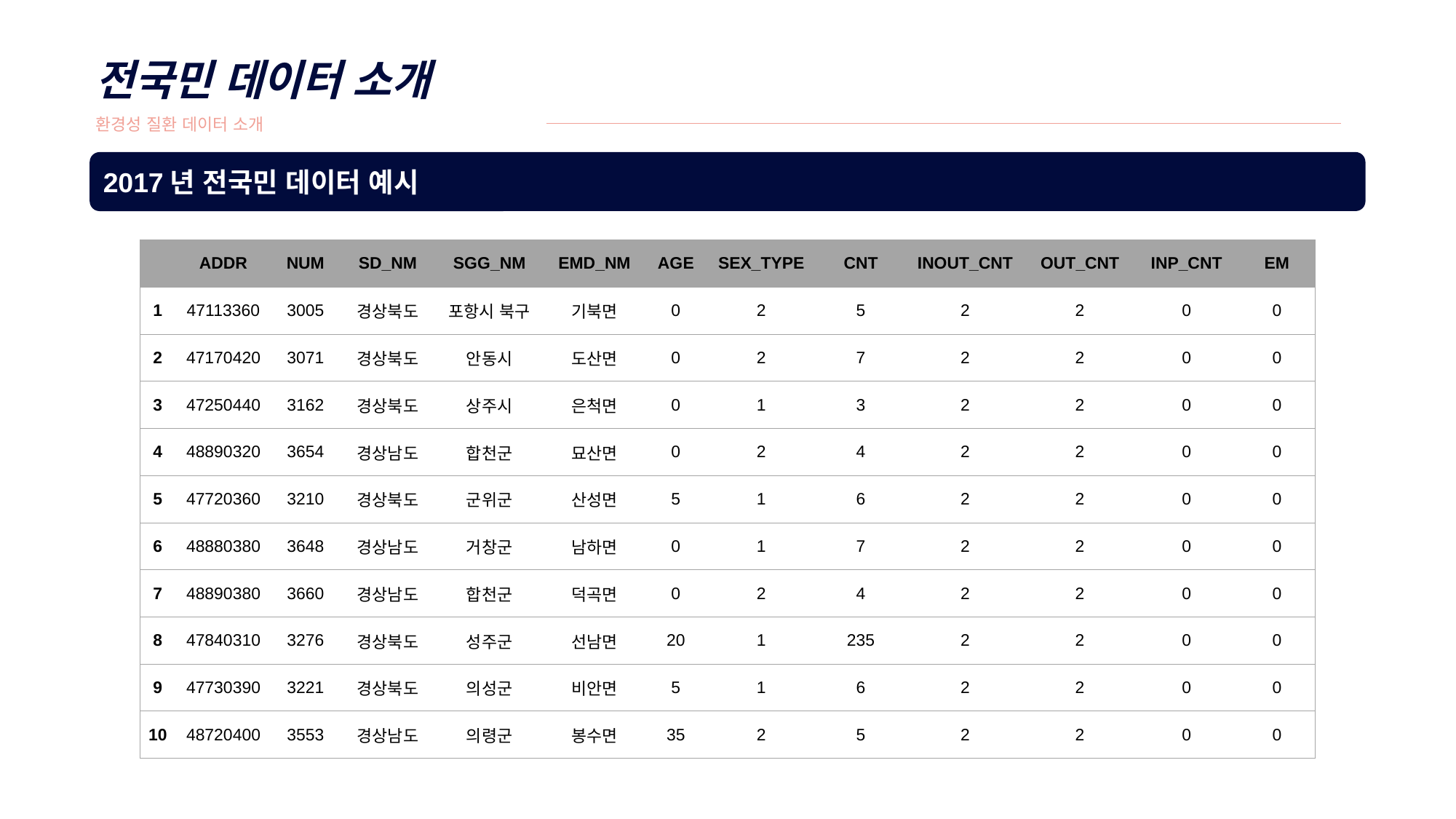

전국민 데이터 소개
환경성 질환 데이터 소개
2017년 전국민 데이터 예시
|  | ADDR | NUM | SD\_NM | SGG\_NM | EMD\_NM | AGE | SEX\_TYPE | CNT | INOUT\_CNT | OUT\_CNT | INP\_CNT | EM |
| --- | --- | --- | --- | --- | --- | --- | --- | --- | --- | --- | --- | --- |
| 1 | 47113360 | 3005 | 경상북도 | 포항시 북구 | 기북면 | 0 | 2 | 5 | 2 | 2 | 0 | 0 |
| 2 | 47170420 | 3071 | 경상북도 | 안동시 | 도산면 | 0 | 2 | 7 | 2 | 2 | 0 | 0 |
| 3 | 47250440 | 3162 | 경상북도 | 상주시 | 은척면 | 0 | 1 | 3 | 2 | 2 | 0 | 0 |
| 4 | 48890320 | 3654 | 경상남도 | 합천군 | 묘산면 | 0 | 2 | 4 | 2 | 2 | 0 | 0 |
| 5 | 47720360 | 3210 | 경상북도 | 군위군 | 산성면 | 5 | 1 | 6 | 2 | 2 | 0 | 0 |
| 6 | 48880380 | 3648 | 경상남도 | 거창군 | 남하면 | 0 | 1 | 7 | 2 | 2 | 0 | 0 |
| 7 | 48890380 | 3660 | 경상남도 | 합천군 | 덕곡면 | 0 | 2 | 4 | 2 | 2 | 0 | 0 |
| 8 | 47840310 | 3276 | 경상북도 | 성주군 | 선남면 | 20 | 1 | 235 | 2 | 2 | 0 | 0 |
| 9 | 47730390 | 3221 | 경상북도 | 의성군 | 비안면 | 5 | 1 | 6 | 2 | 2 | 0 | 0 |
| 10 | 48720400 | 3553 | 경상남도 | 의령군 | 봉수면 | 35 | 2 | 5 | 2 | 2 | 0 | 0 |